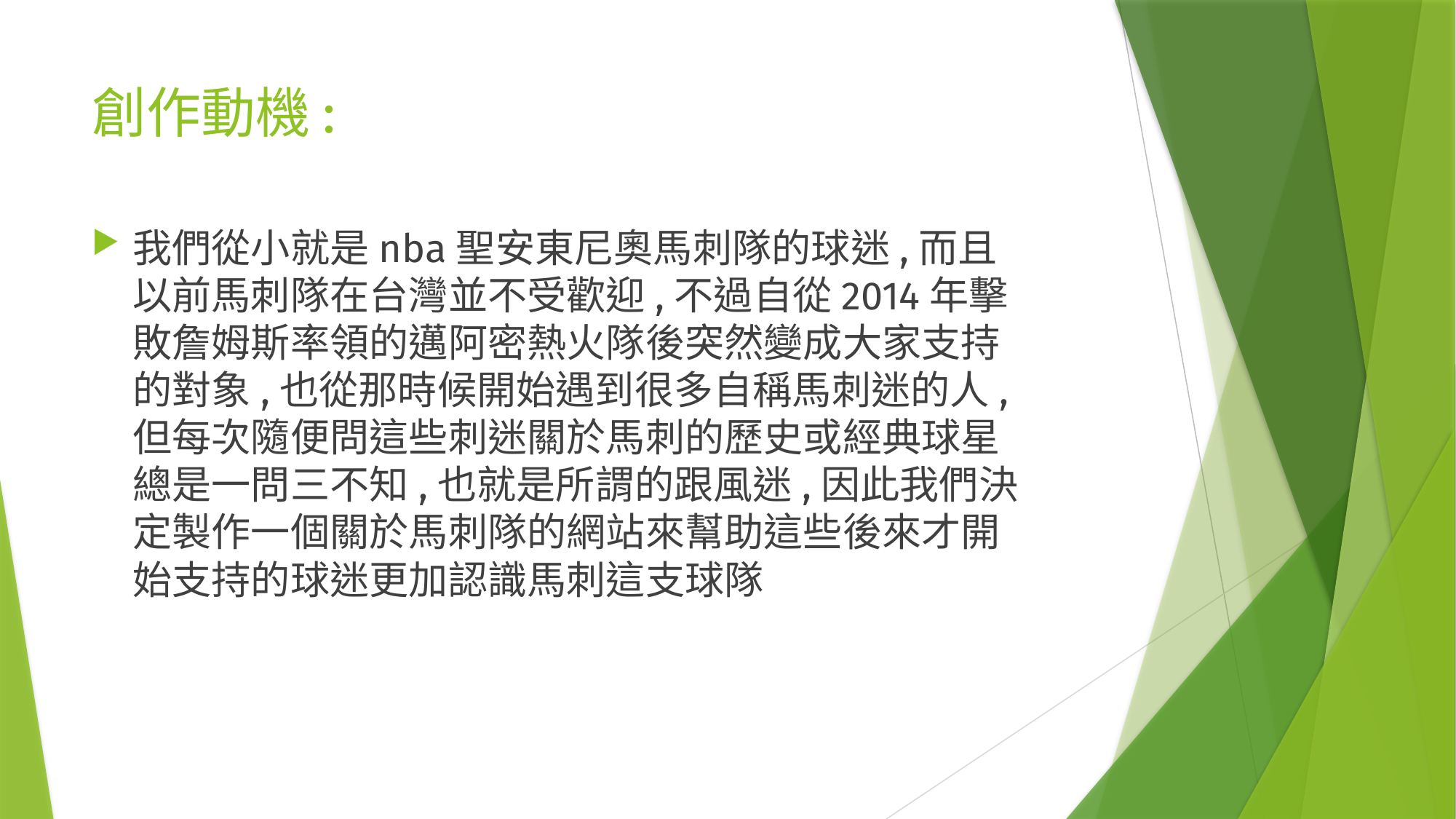

# 創作動機:
我們從小就是nba聖安東尼奧馬刺隊的球迷,而且以前馬刺隊在台灣並不受歡迎,不過自從2014年擊敗詹姆斯率領的邁阿密熱火隊後突然變成大家支持的對象,也從那時候開始遇到很多自稱馬刺迷的人,但每次隨便問這些刺迷關於馬刺的歷史或經典球星總是一問三不知,也就是所謂的跟風迷,因此我們決定製作一個關於馬刺隊的網站來幫助這些後來才開始支持的球迷更加認識馬刺這支球隊